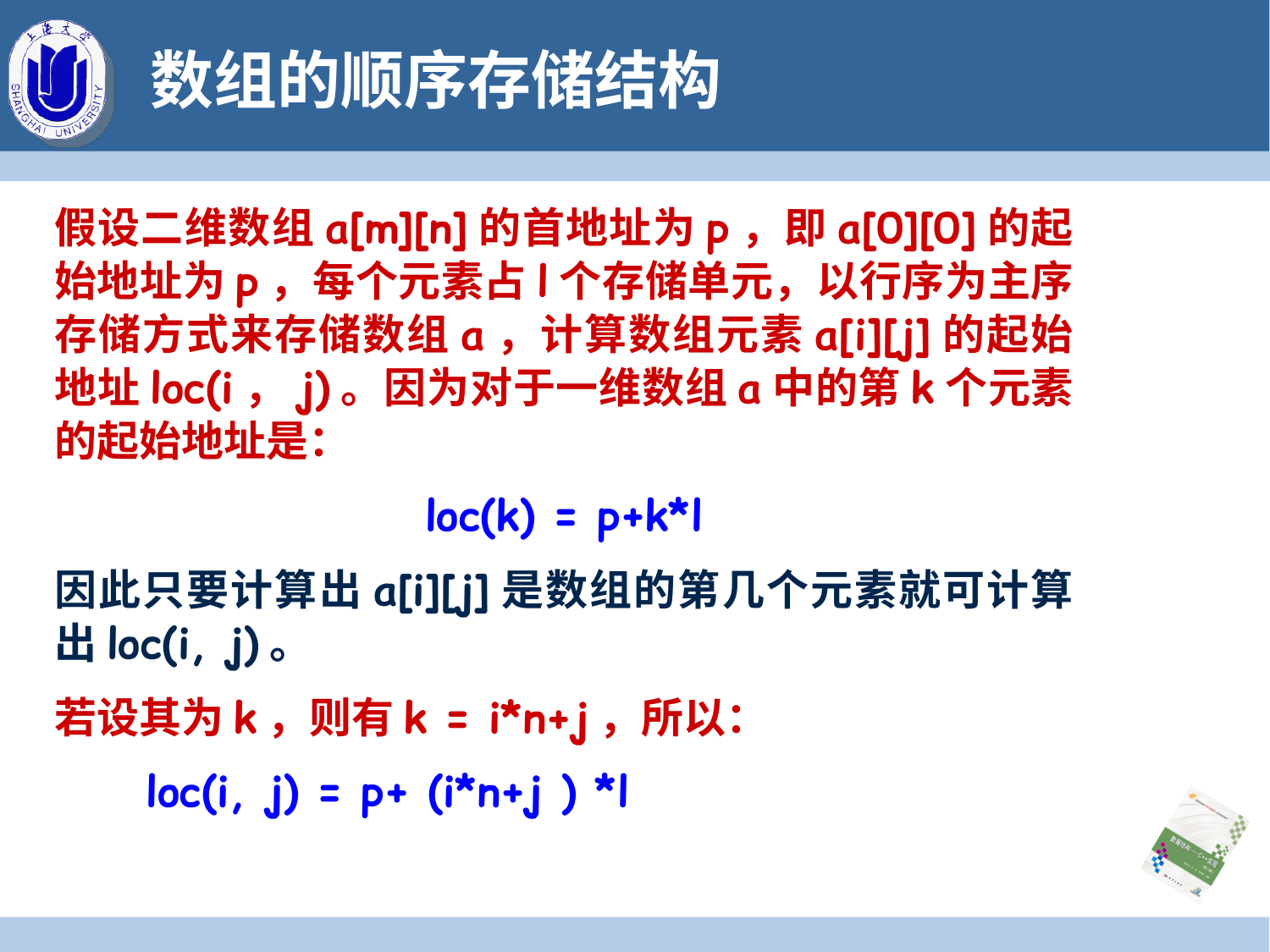

# 数组的顺序存储结构
假设二维数组a[m][n]的首地址为p，即a[0][0]的起始地址为p，每个元素占l个存储单元，以行序为主序存储方式来存储数组a，计算数组元素a[i][j]的起始地址loc(i，j)。因为对于一维数组a中的第k个元素的起始地址是：
loc(k) = p+k*l
因此只要计算出a[i][j]是数组的第几个元素就可计算出loc(i, j)。
若设其为k，则有k = i*n+j，所以：
     loc(i, j) = p+ (i*n+j ) *l